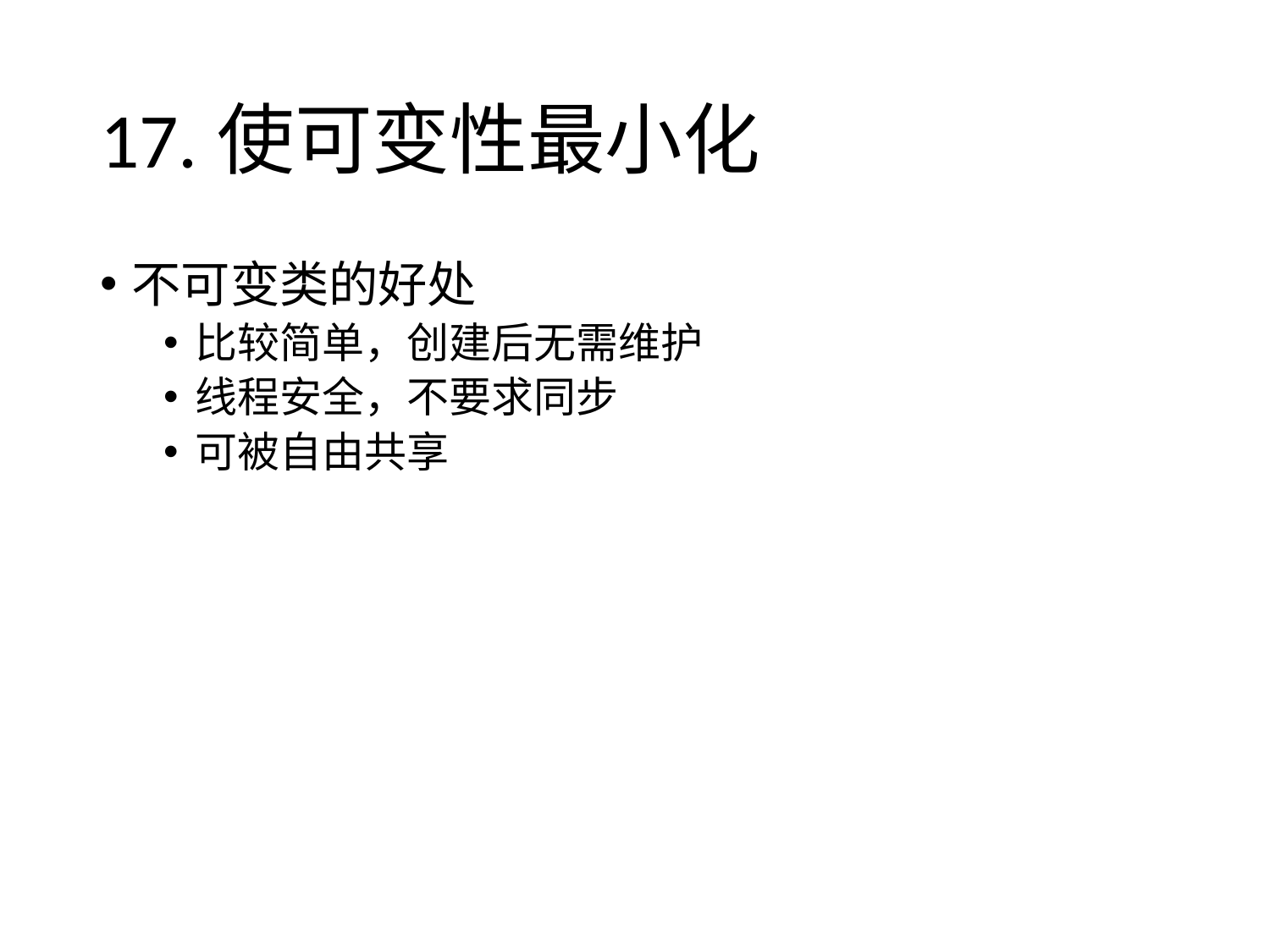

# 17.使可变性最小化
不可变类的好处
比较简单，创建后无需维护
线程安全，不要求同步
可被自由共享